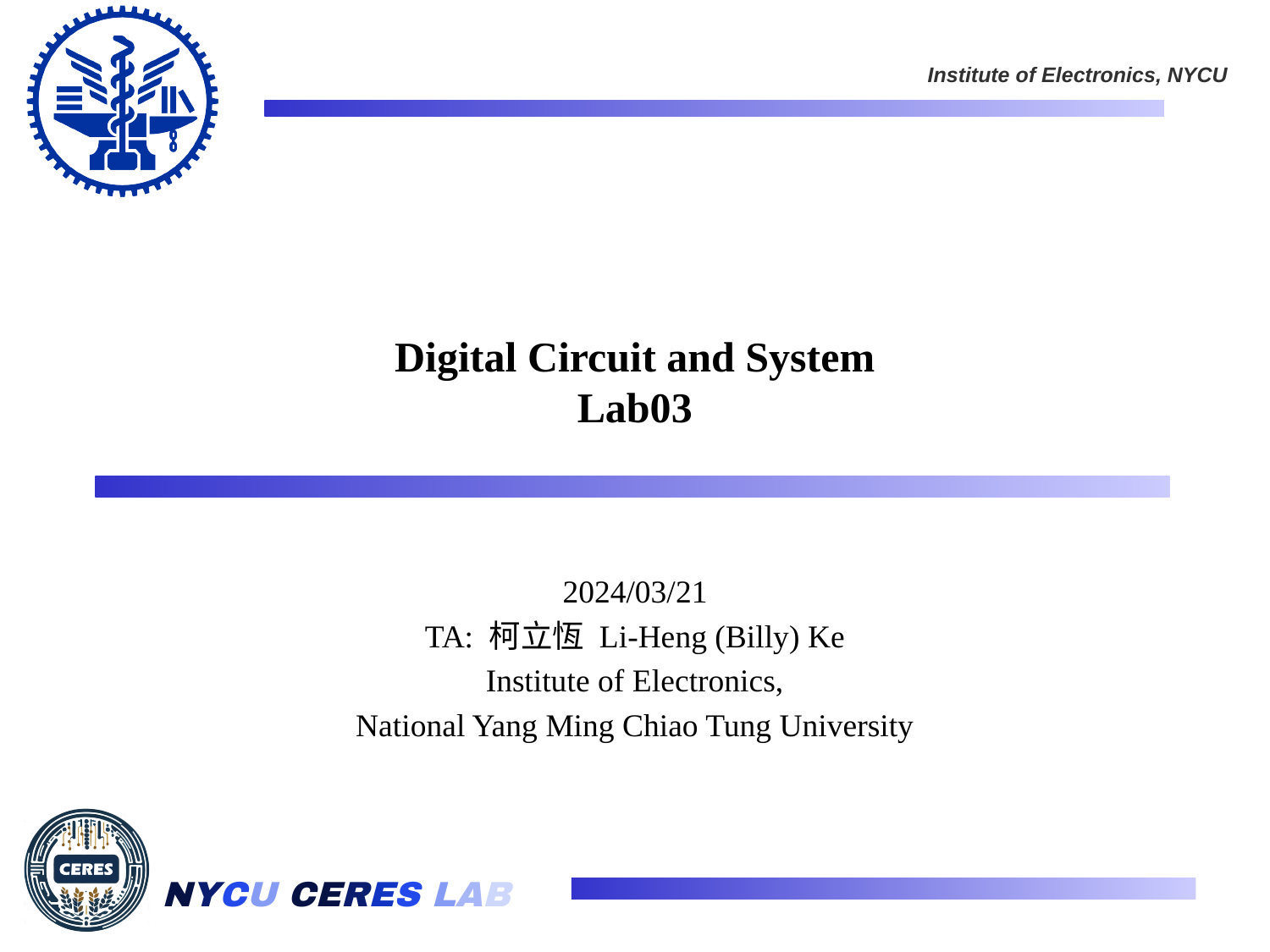

# Digital Circuit and System Lab03
2024/03/21
TA: 柯立恆 Li-Heng (Billy) Ke
Institute of Electronics,
National Yang Ming Chiao Tung University